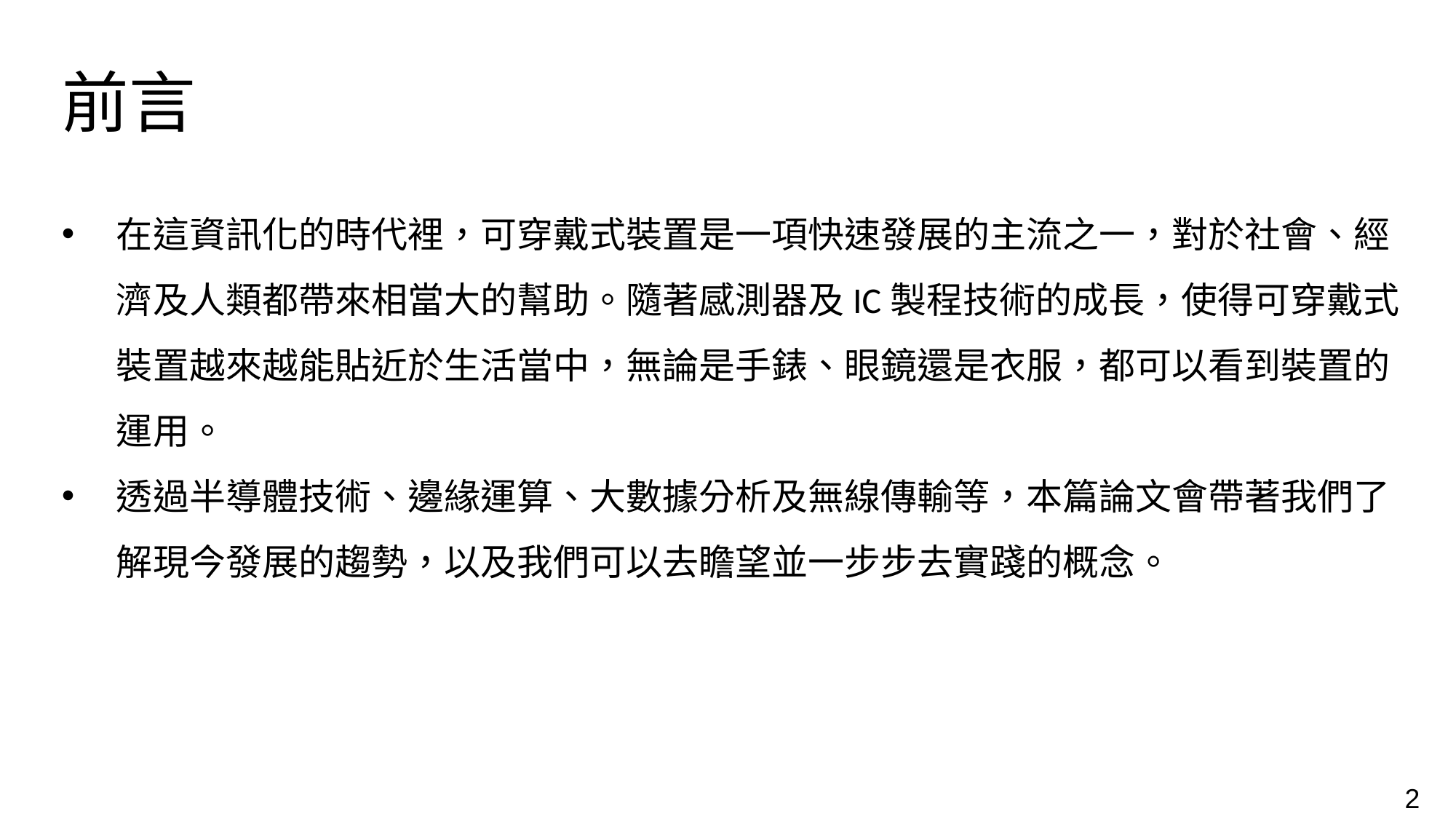

# 前言
在這資訊化的時代裡，可穿戴式裝置是一項快速發展的主流之一，對於社會、經濟及人類都帶來相當大的幫助。隨著感測器及IC製程技術的成長，使得可穿戴式裝置越來越能貼近於生活當中，無論是手錶、眼鏡還是衣服，都可以看到裝置的運用。
透過半導體技術、邊緣運算、大數據分析及無線傳輸等，本篇論文會帶著我們了解現今發展的趨勢，以及我們可以去瞻望並一步步去實踐的概念。
2